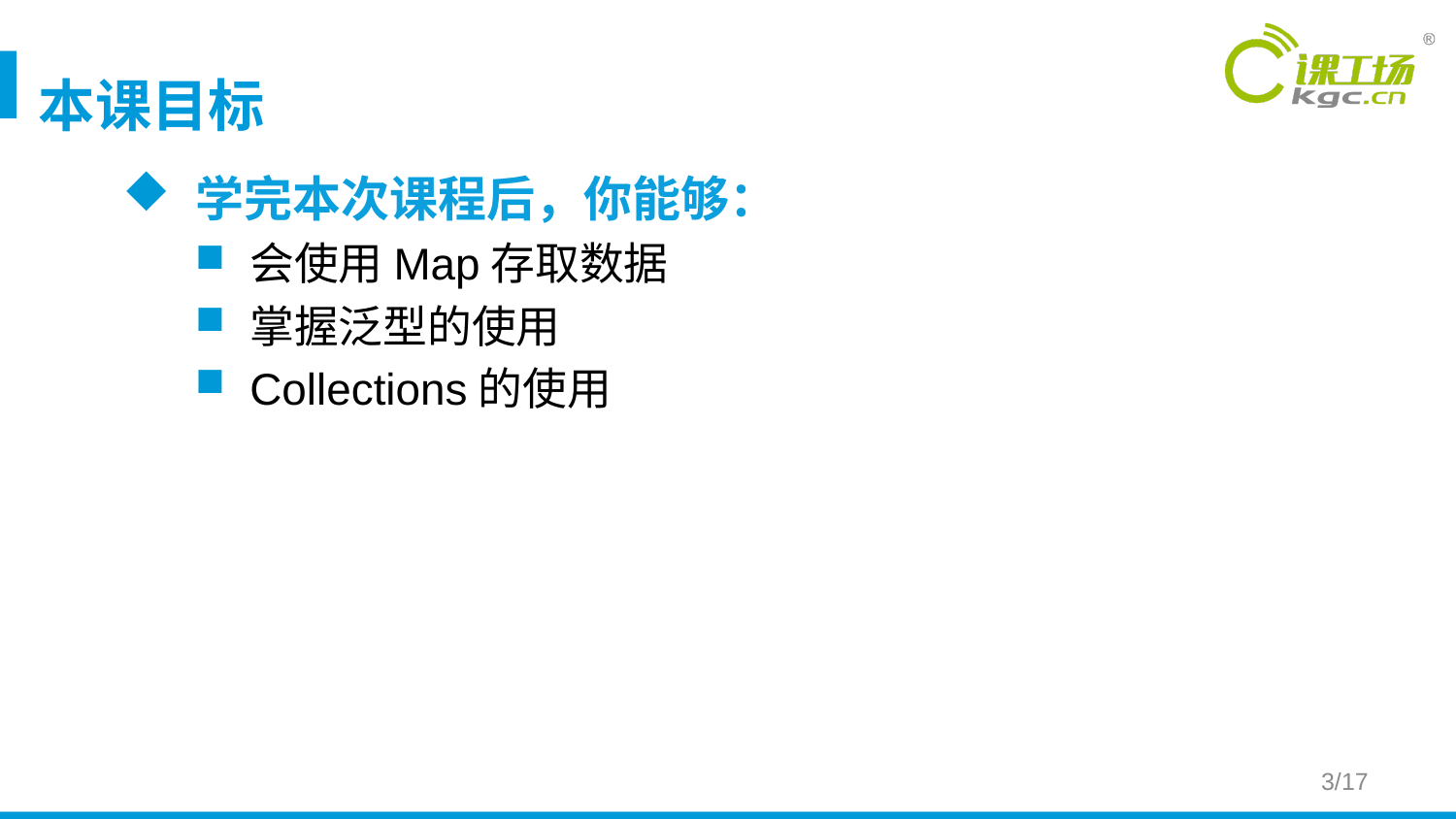

# 本课目标
学完本次课程后，你能够：
会使用Map存取数据
掌握泛型的使用
Collections的使用

3/17
6 / 38